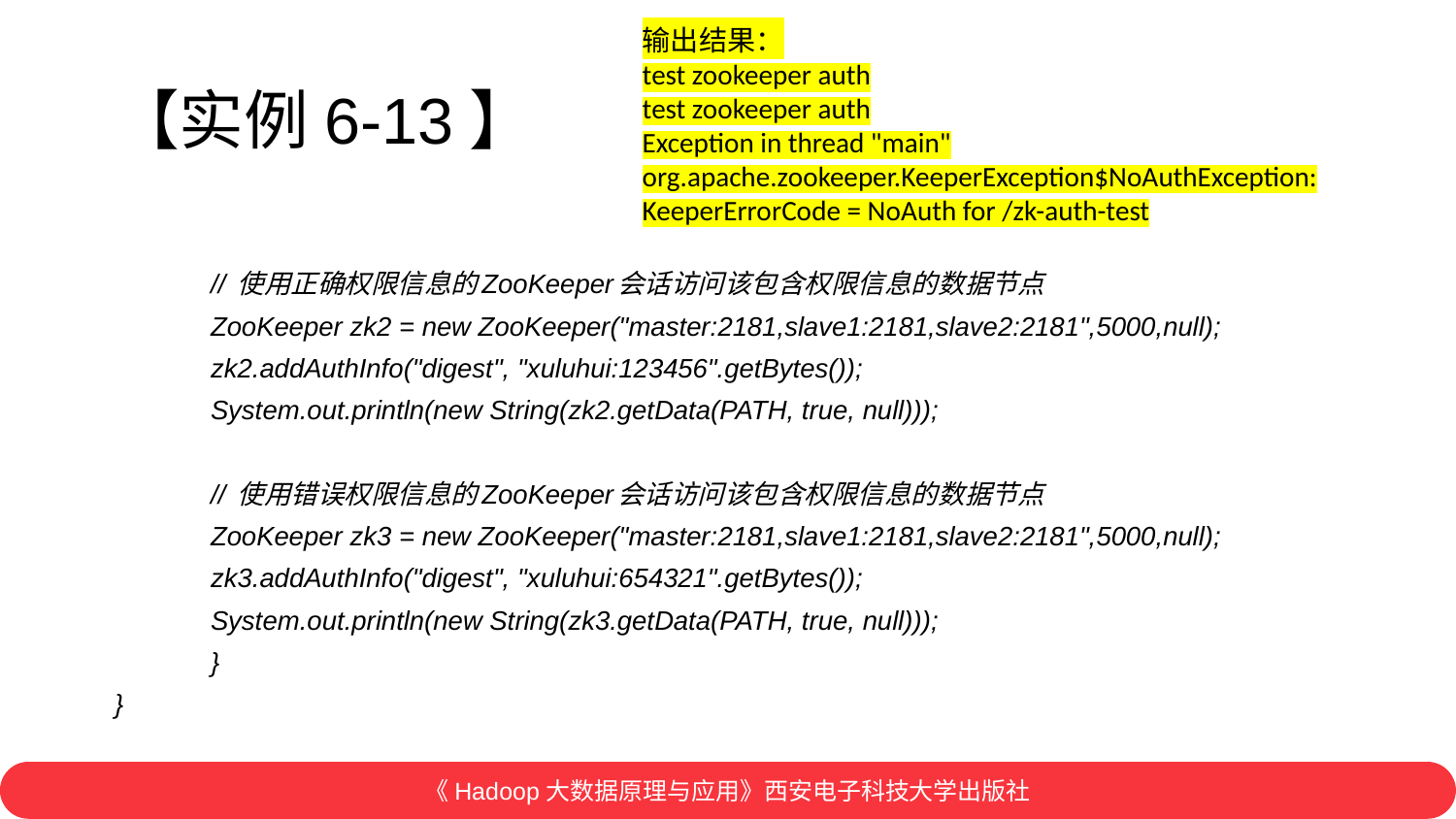

输出结果：
test zookeeper auth
test zookeeper auth
Exception in thread "main" org.apache.zookeeper.KeeperException$NoAuthException: KeeperErrorCode = NoAuth for /zk-auth-test
# 【实例6-13】

		// 使用正确权限信息的ZooKeeper会话访问该包含权限信息的数据节点
		ZooKeeper zk2 = new ZooKeeper("master:2181,slave1:2181,slave2:2181",5000,null);
		zk2.addAuthInfo("digest", "xuluhui:123456".getBytes());
		System.out.println(new String(zk2.getData(PATH, true, null)));

		// 使用错误权限信息的ZooKeeper会话访问该包含权限信息的数据节点
		ZooKeeper zk3 = new ZooKeeper("master:2181,slave1:2181,slave2:2181",5000,null);
		zk3.addAuthInfo("digest", "xuluhui:654321".getBytes());
		System.out.println(new String(zk3.getData(PATH, true, null)));
	}
}